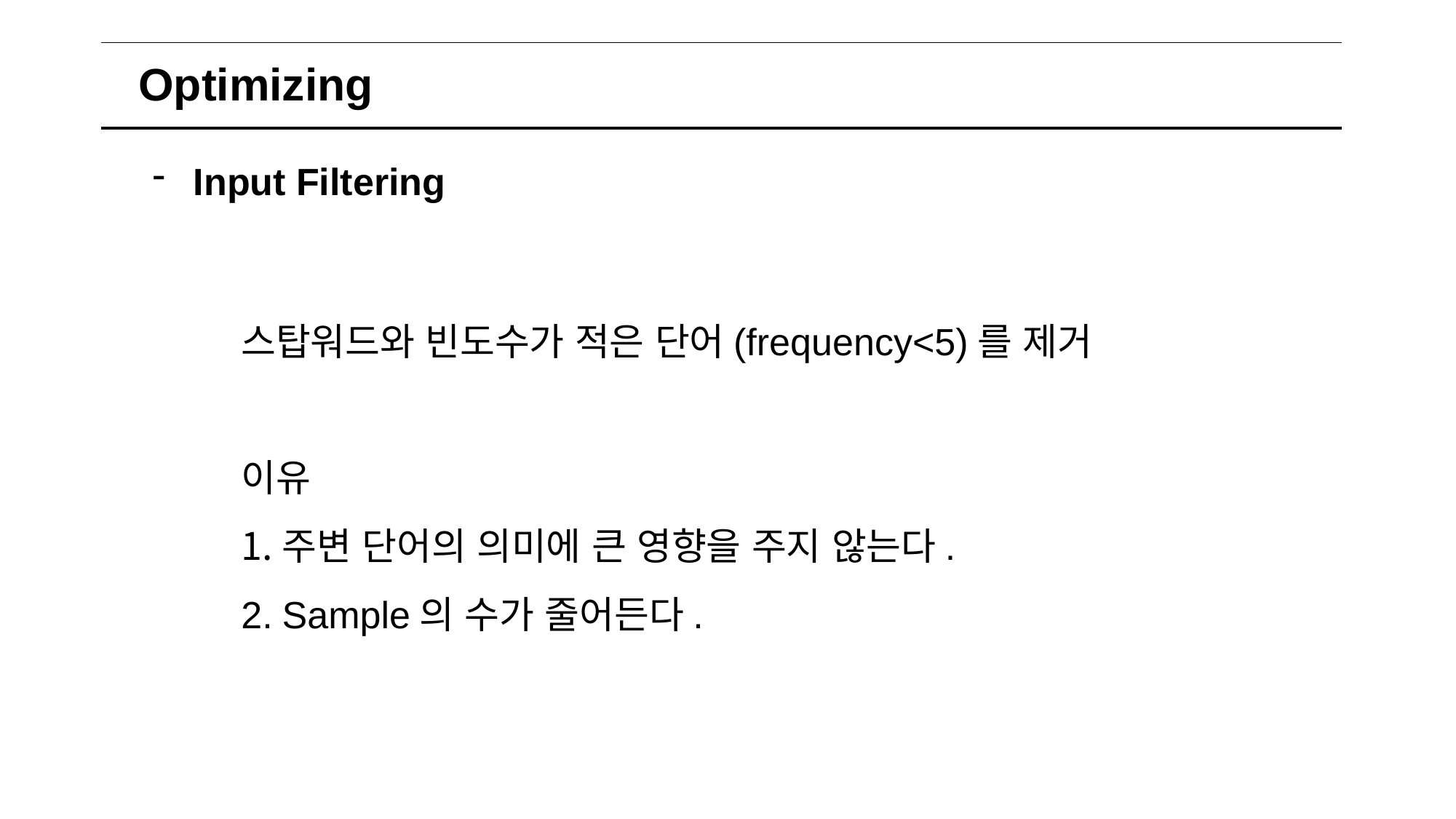

| Optimizing |
| --- |
Input Filtering
스탑워드와 빈도수가 적은 단어(frequency<5)를 제거

이유
주변 단어의 의미에 큰 영향을 주지 않는다.
Sample의 수가 줄어든다.